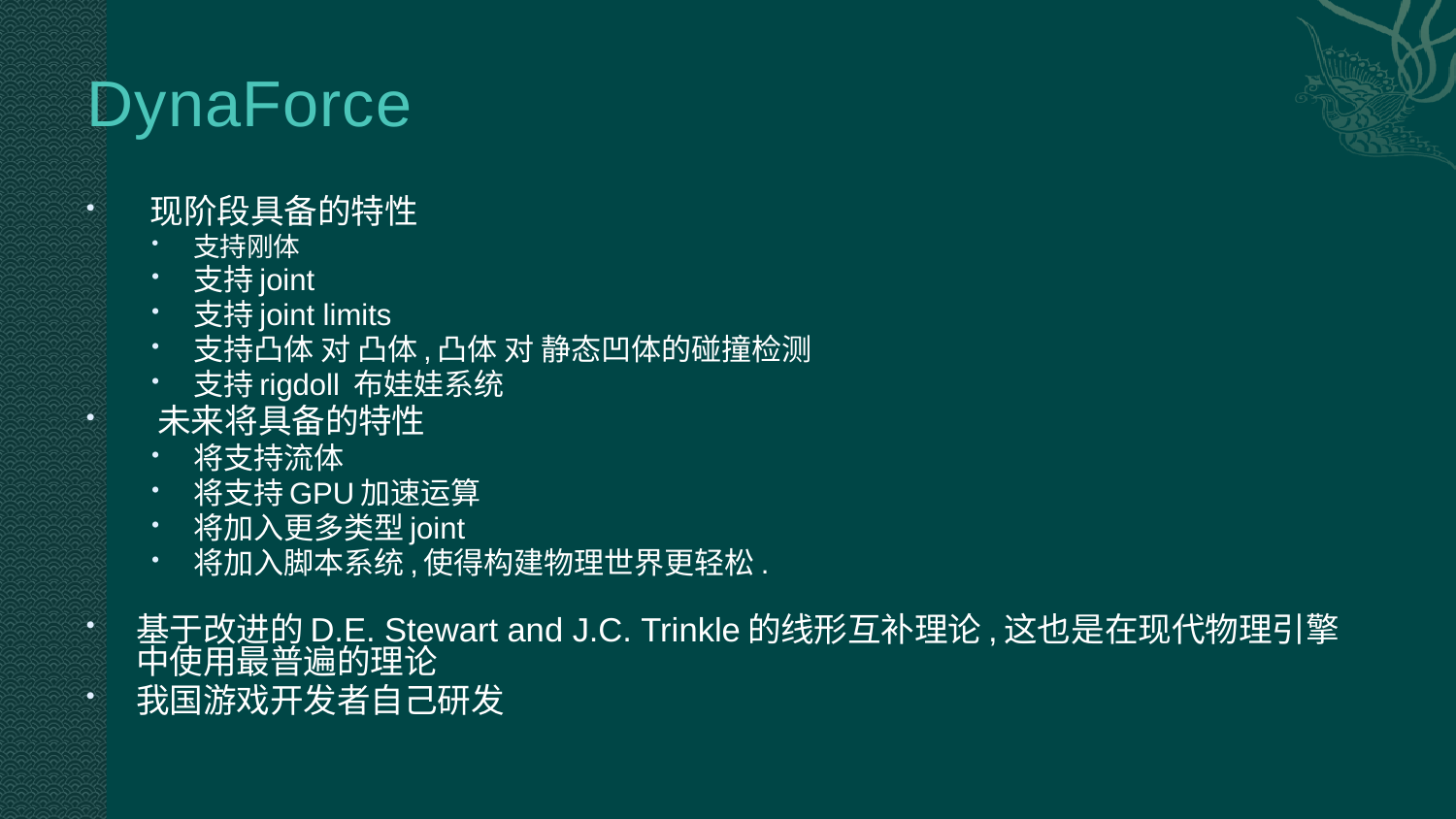

# DynaForce
 现阶段具备的特性
支持刚体
支持joint
支持joint limits
支持凸体 对 凸体,凸体 对 静态凹体的碰撞检测
支持rigdoll 布娃娃系统
  未来将具备的特性
将支持流体
将支持GPU加速运算
将加入更多类型joint
将加入脚本系统,使得构建物理世界更轻松.
基于改进的D.E. Stewart and J.C. Trinkle的线形互补理论,这也是在现代物理引擎中使用最普遍的理论
我国游戏开发者自己研发